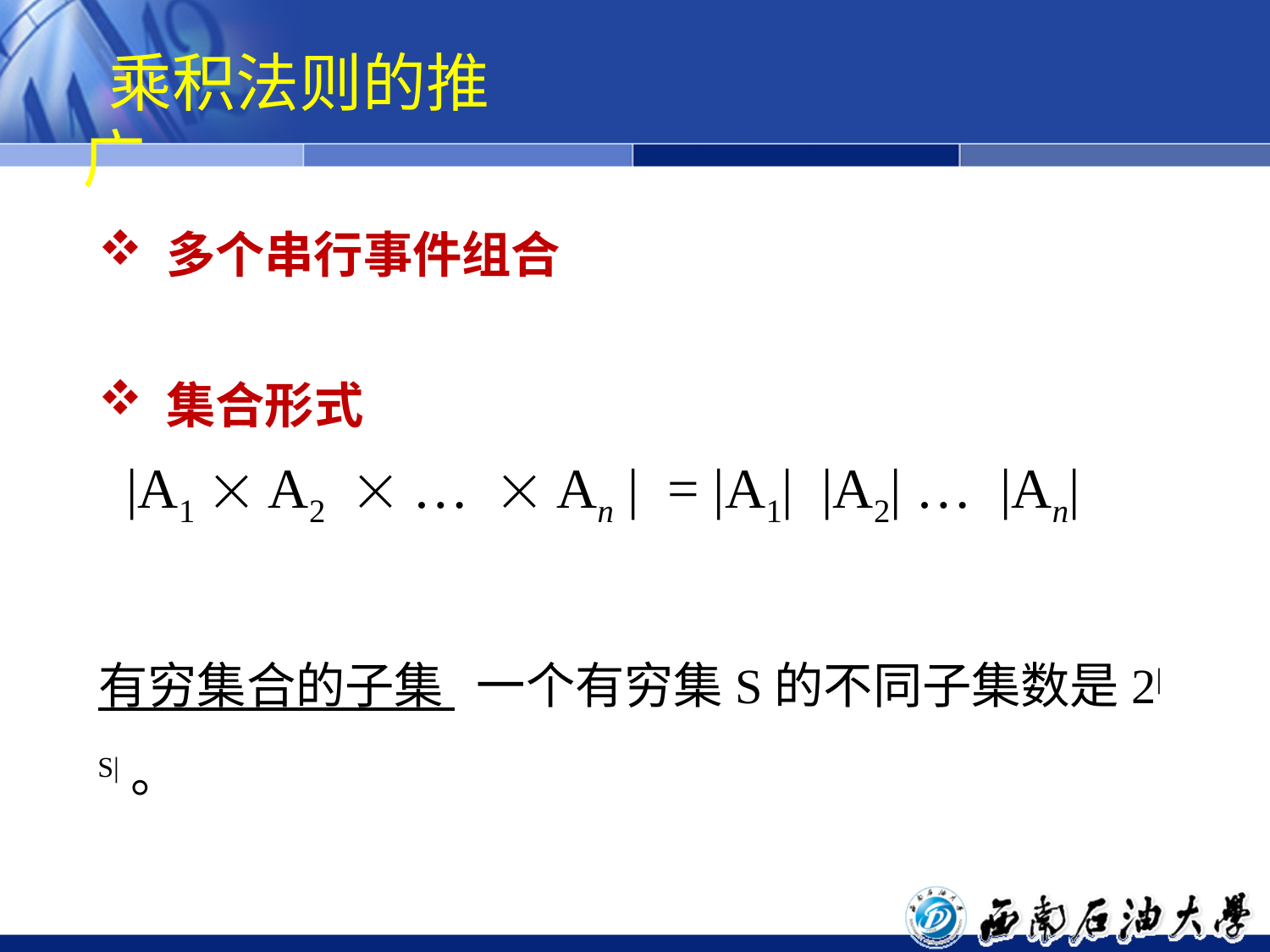

乘积法则的推广
 多个串行事件组合

 集合形式
  |A1 × A2  × …  × An |  = |A1|  |A2| …  |An|

有穷集合的子集   一个有穷集S的不同子集数是2|S|。